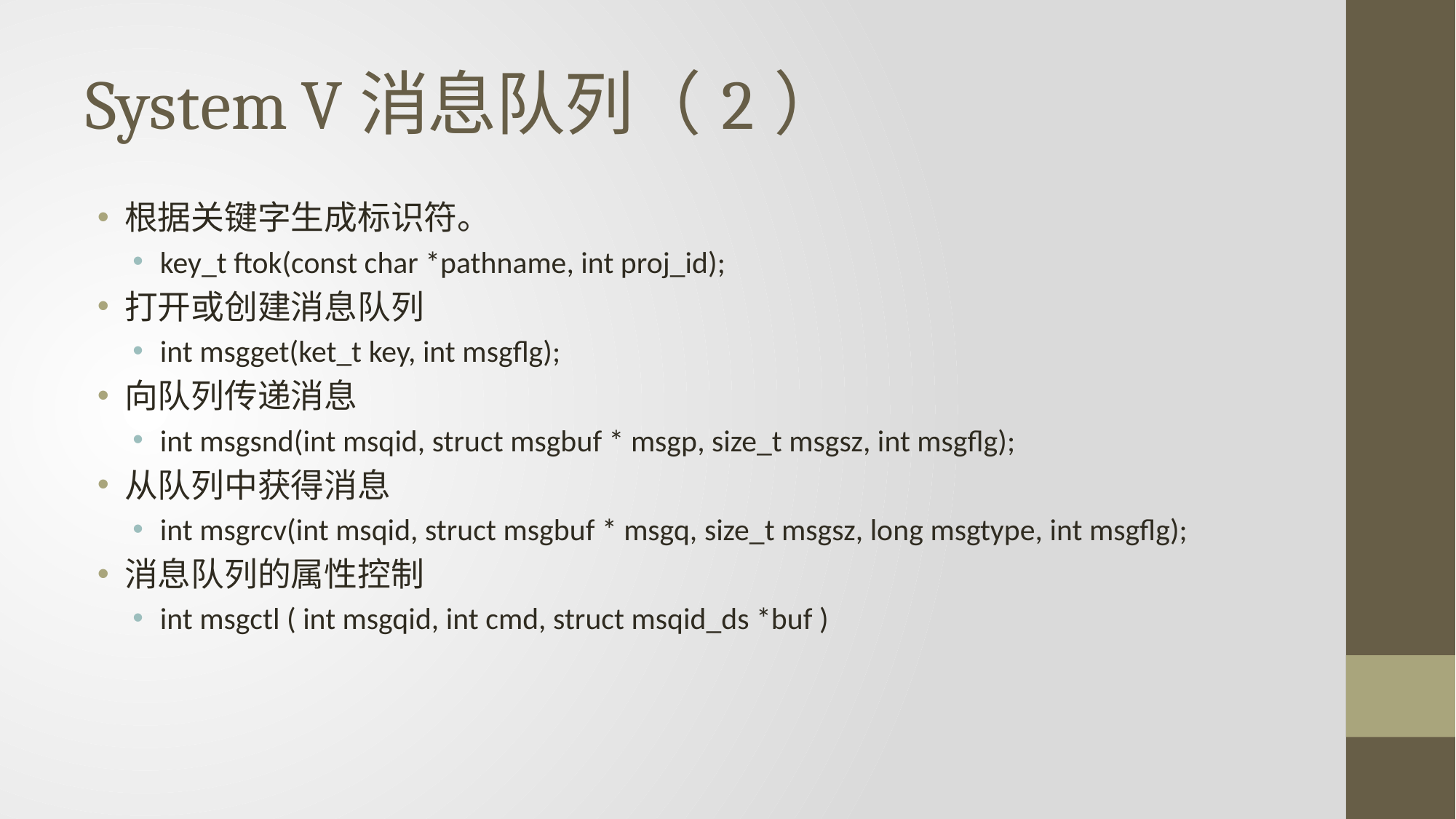

# System V消息队列（2）
根据关键字生成标识符。
key_t ftok(const char *pathname, int proj_id);
打开或创建消息队列
int msgget(ket_t key, int msgflg);
向队列传递消息
int msgsnd(int msqid, struct msgbuf * msgp, size_t msgsz, int msgflg);
从队列中获得消息
int msgrcv(int msqid, struct msgbuf * msgq, size_t msgsz, long msgtype, int msgflg);
消息队列的属性控制
int msgctl ( int msgqid, int cmd, struct msqid_ds *buf )